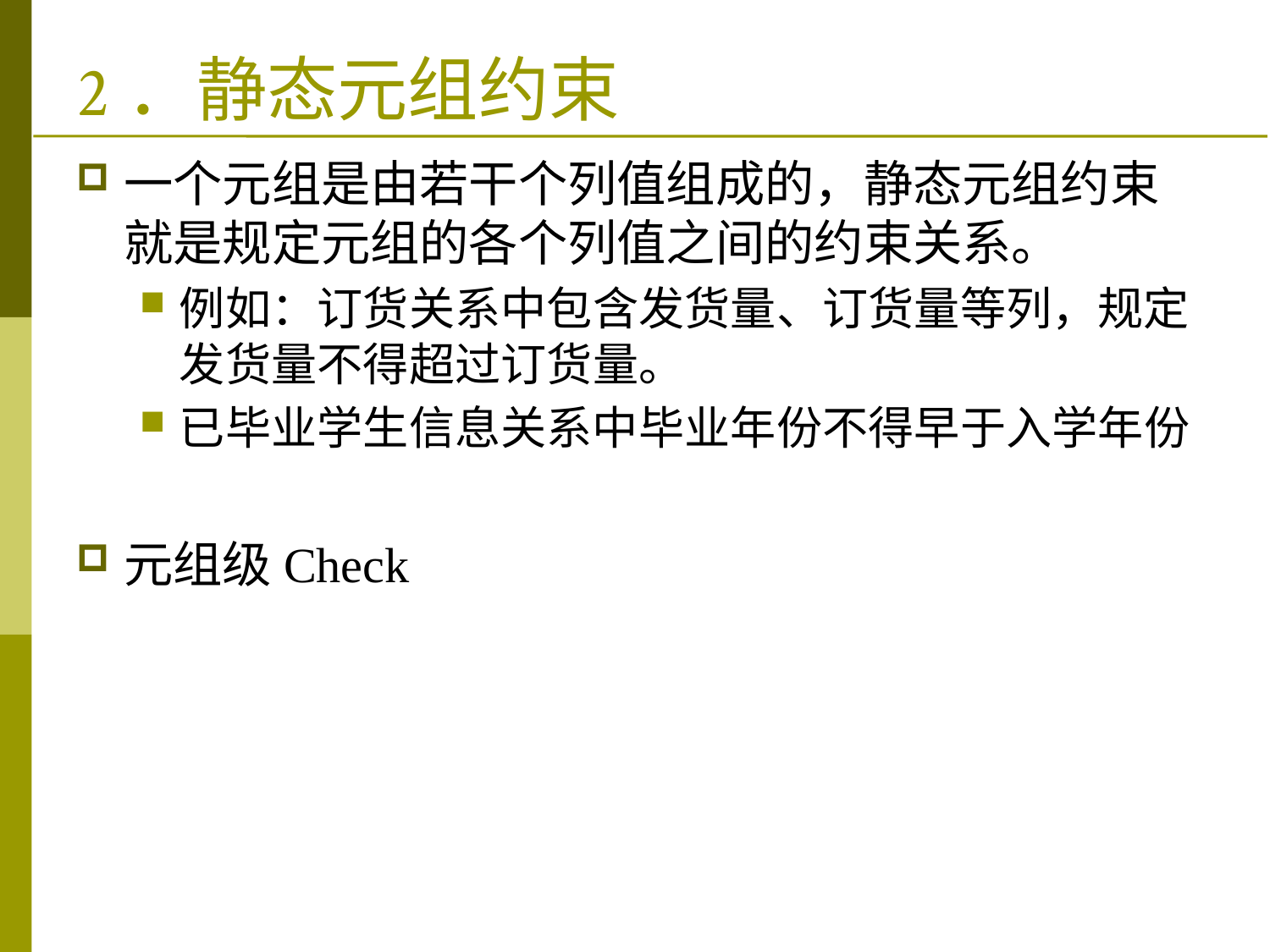

# 2．静态元组约束
一个元组是由若干个列值组成的，静态元组约束就是规定元组的各个列值之间的约束关系。
例如：订货关系中包含发货量、订货量等列，规定发货量不得超过订货量。
已毕业学生信息关系中毕业年份不得早于入学年份

元组级Check